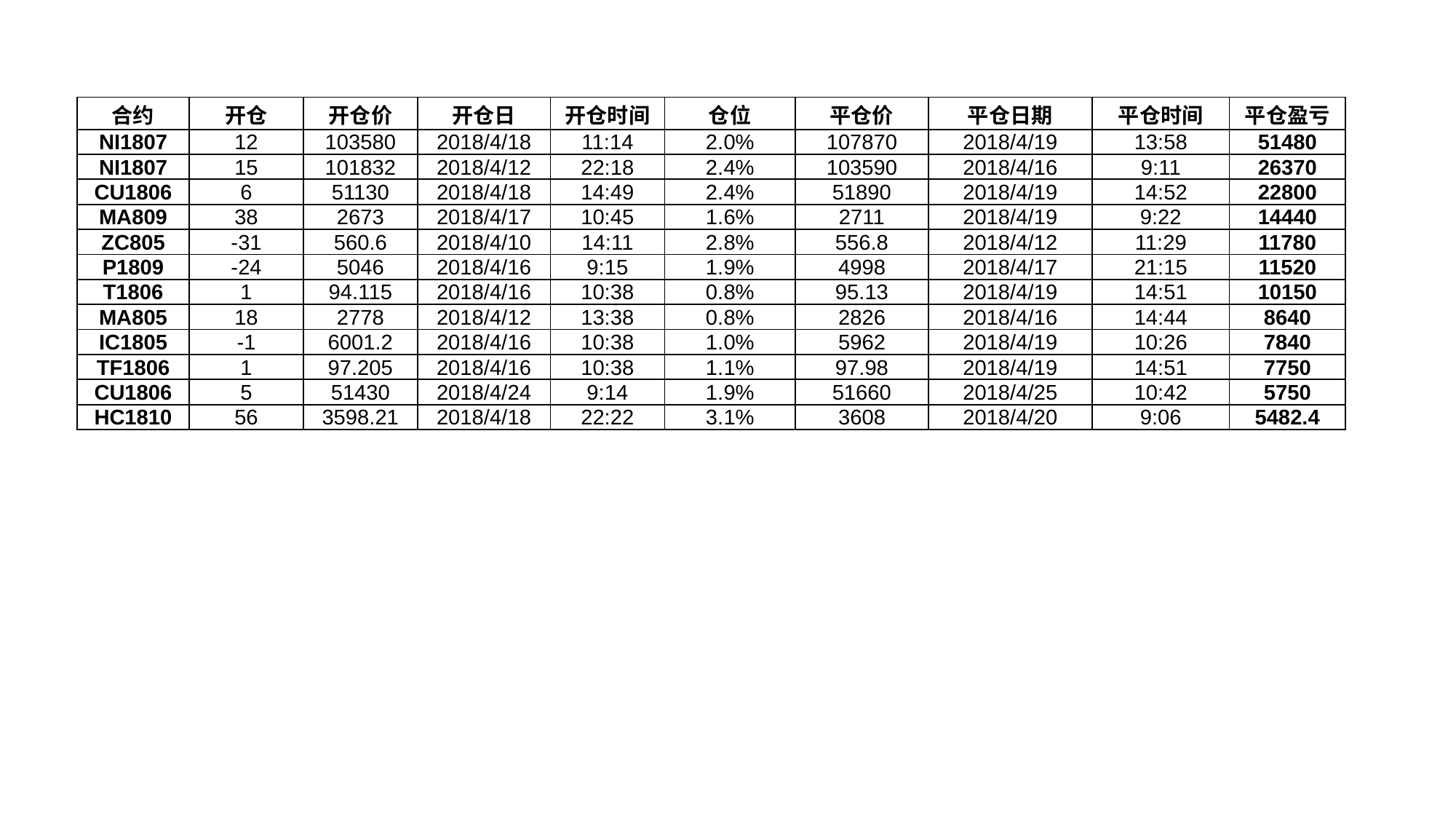

| 合约 | 开仓 | 开仓价 | 开仓日 | 开仓时间 | 仓位 | 平仓价 | 平仓日期 | 平仓时间 | 平仓盈亏 |
| --- | --- | --- | --- | --- | --- | --- | --- | --- | --- |
| NI1807 | 12 | 103580 | 2018/4/18 | 11:14 | 2.0% | 107870 | 2018/4/19 | 13:58 | 51480 |
| NI1807 | 15 | 101832 | 2018/4/12 | 22:18 | 2.4% | 103590 | 2018/4/16 | 9:11 | 26370 |
| CU1806 | 6 | 51130 | 2018/4/18 | 14:49 | 2.4% | 51890 | 2018/4/19 | 14:52 | 22800 |
| MA809 | 38 | 2673 | 2018/4/17 | 10:45 | 1.6% | 2711 | 2018/4/19 | 9:22 | 14440 |
| ZC805 | -31 | 560.6 | 2018/4/10 | 14:11 | 2.8% | 556.8 | 2018/4/12 | 11:29 | 11780 |
| P1809 | -24 | 5046 | 2018/4/16 | 9:15 | 1.9% | 4998 | 2018/4/17 | 21:15 | 11520 |
| T1806 | 1 | 94.115 | 2018/4/16 | 10:38 | 0.8% | 95.13 | 2018/4/19 | 14:51 | 10150 |
| MA805 | 18 | 2778 | 2018/4/12 | 13:38 | 0.8% | 2826 | 2018/4/16 | 14:44 | 8640 |
| IC1805 | -1 | 6001.2 | 2018/4/16 | 10:38 | 1.0% | 5962 | 2018/4/19 | 10:26 | 7840 |
| TF1806 | 1 | 97.205 | 2018/4/16 | 10:38 | 1.1% | 97.98 | 2018/4/19 | 14:51 | 7750 |
| CU1806 | 5 | 51430 | 2018/4/24 | 9:14 | 1.9% | 51660 | 2018/4/25 | 10:42 | 5750 |
| HC1810 | 56 | 3598.21 | 2018/4/18 | 22:22 | 3.1% | 3608 | 2018/4/20 | 9:06 | 5482.4 |